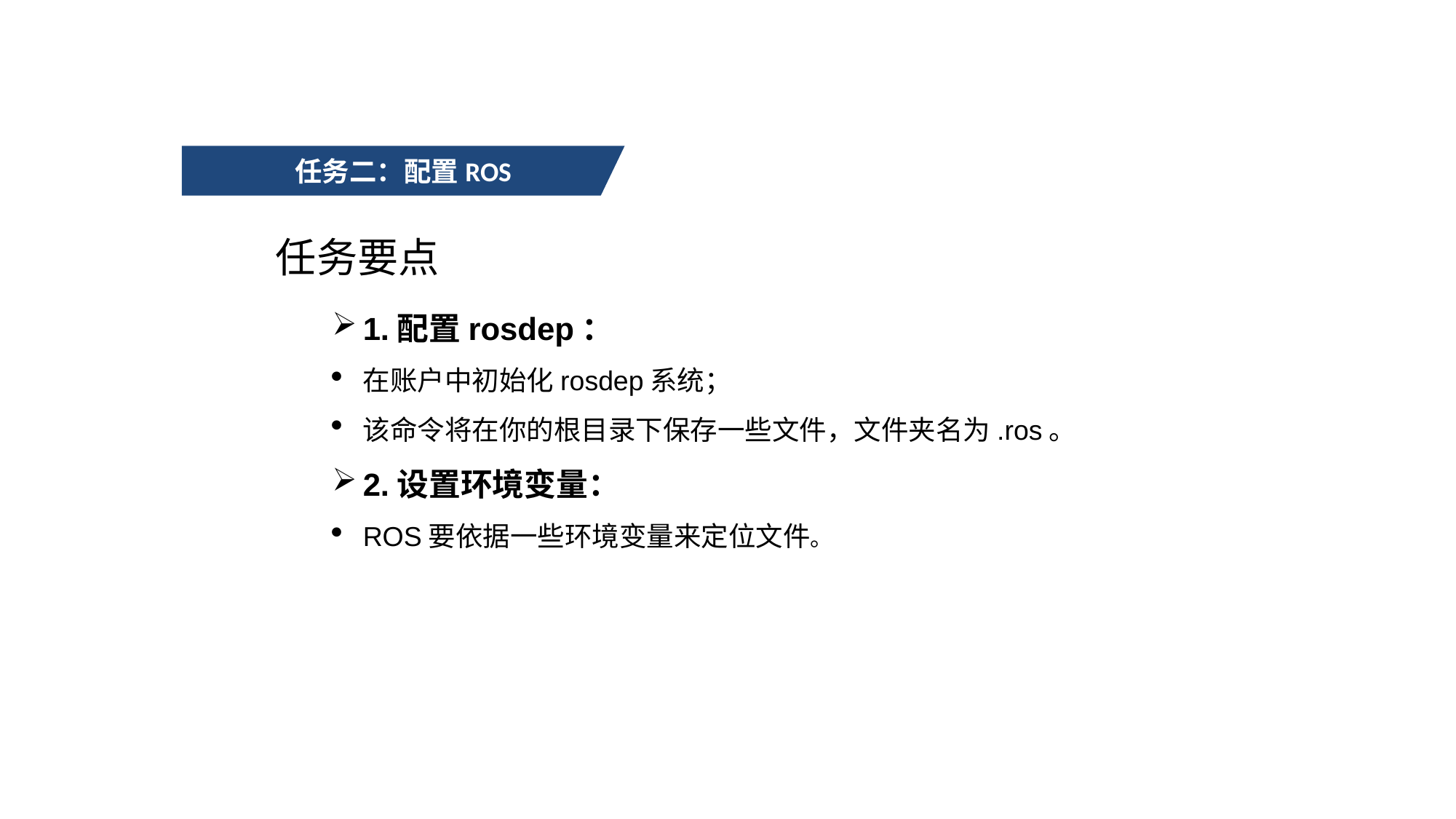

任务二：配置ROS
任务要点
1.配置rosdep：
在账户中初始化rosdep系统；
该命令将在你的根目录下保存一些文件，文件夹名为.ros。
2.设置环境变量：
ROS要依据一些环境变量来定位文件。